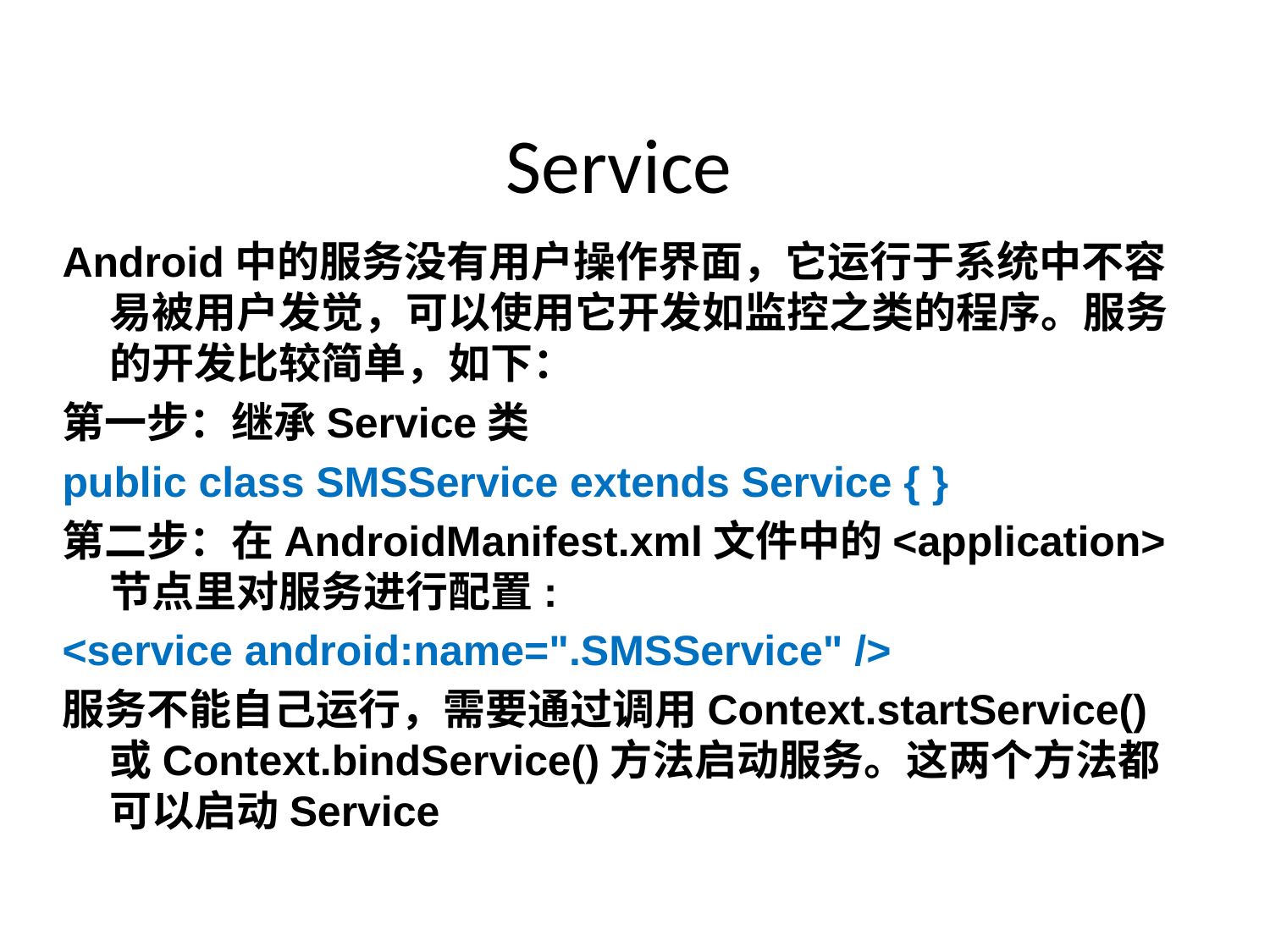

# Service
Android中的服务没有用户操作界面，它运行于系统中不容易被用户发觉，可以使用它开发如监控之类的程序。服务的开发比较简单，如下：
第一步：继承Service类
public class SMSService extends Service { }
第二步：在AndroidManifest.xml文件中的<application>节点里对服务进行配置:
<service android:name=".SMSService" />
服务不能自己运行，需要通过调用Context.startService()或Context.bindService()方法启动服务。这两个方法都可以启动Service